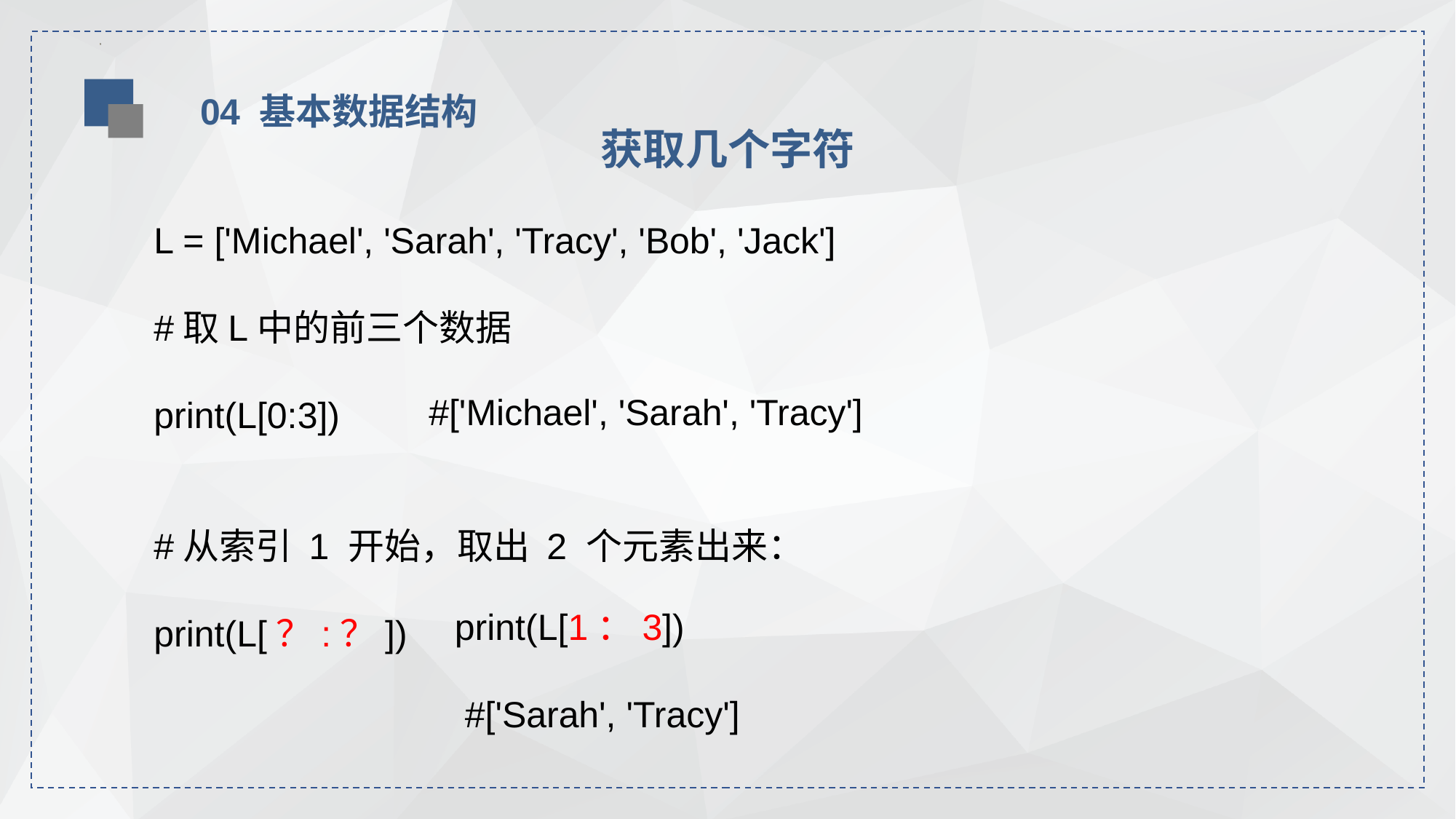

04 基本数据结构
获取几个字符
L = ['Michael', 'Sarah', 'Tracy', 'Bob', 'Jack']

#取L中的前三个数据

print(L[0:3])

#从索引 1 开始，取出 2 个元素出来：

print(L[？:？])
#['Michael', 'Sarah', 'Tracy']
print(L[1：3])

 #['Sarah', 'Tracy']